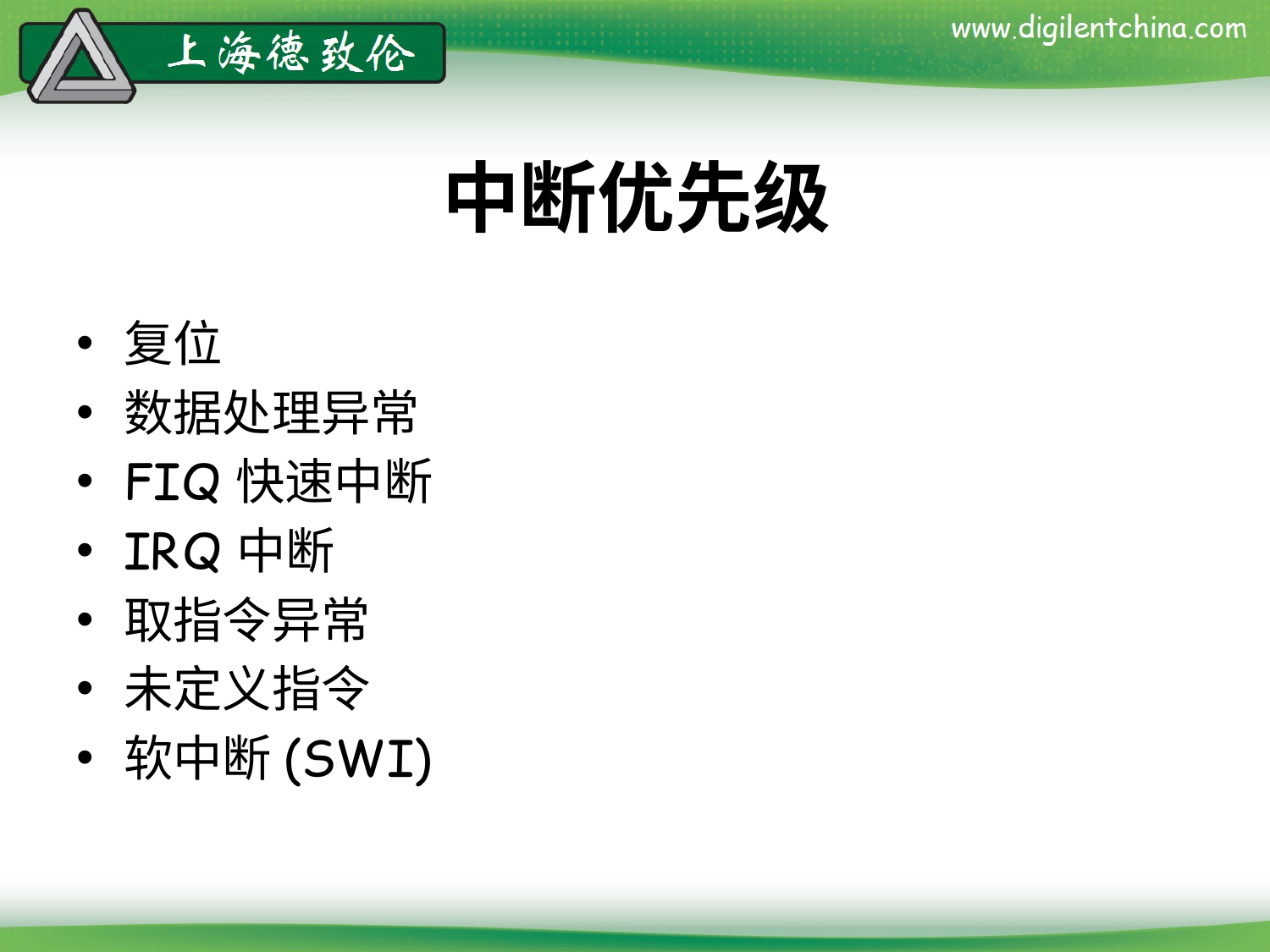

# 中断优先级
复位
数据处理异常
FIQ快速中断
IRQ中断
取指令异常
未定义指令
软中断(SWI)